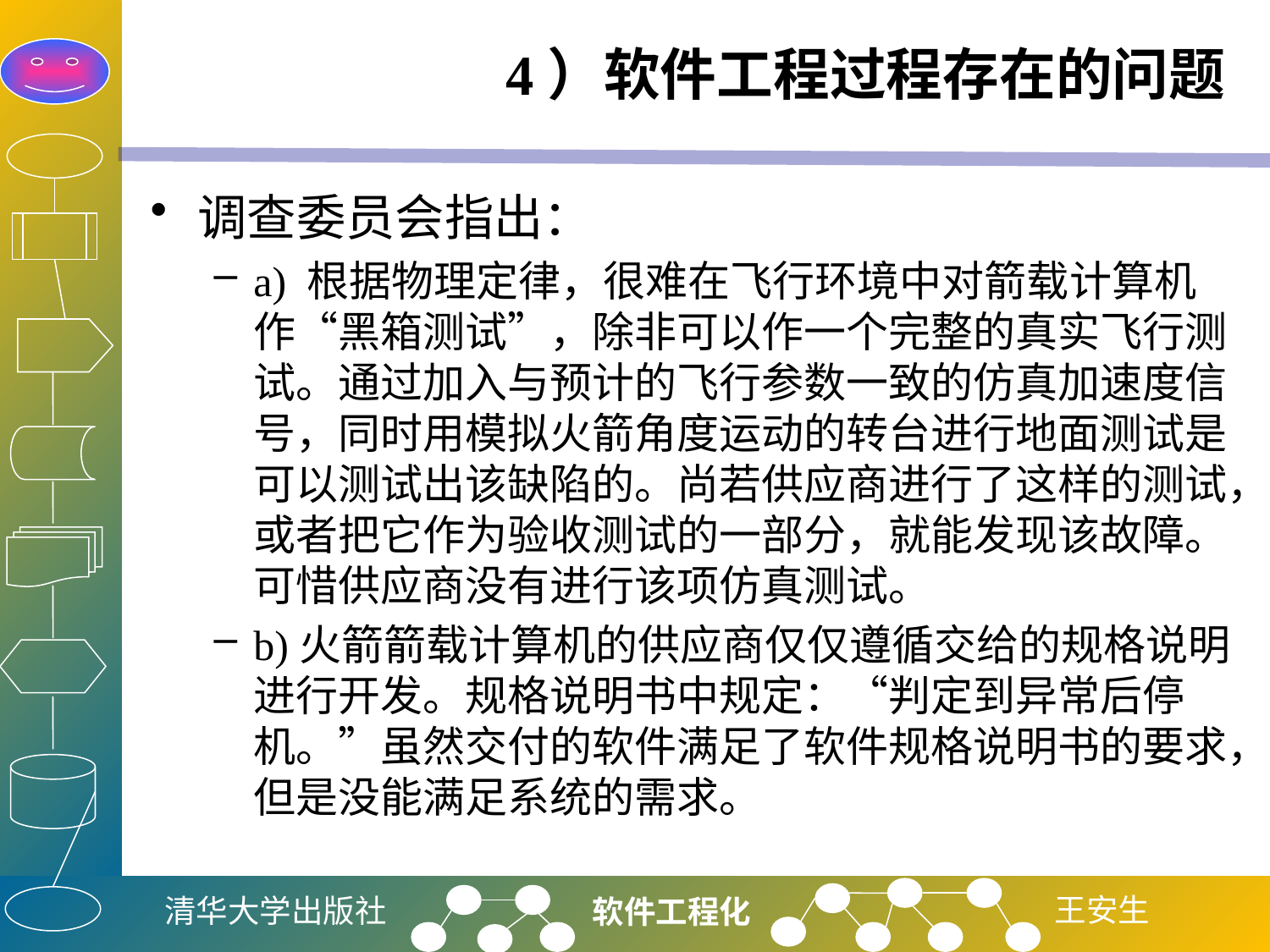

# 4）软件工程过程存在的问题
调查委员会指出：
a) 根据物理定律，很难在飞行环境中对箭载计算机作“黑箱测试”，除非可以作一个完整的真实飞行测试。通过加入与预计的飞行参数一致的仿真加速度信号，同时用模拟火箭角度运动的转台进行地面测试是可以测试出该缺陷的。尚若供应商进行了这样的测试，或者把它作为验收测试的一部分，就能发现该故障。可惜供应商没有进行该项仿真测试。
b)火箭箭载计算机的供应商仅仅遵循交给的规格说明进行开发。规格说明书中规定：“判定到异常后停机。”虽然交付的软件满足了软件规格说明书的要求，但是没能满足系统的需求。